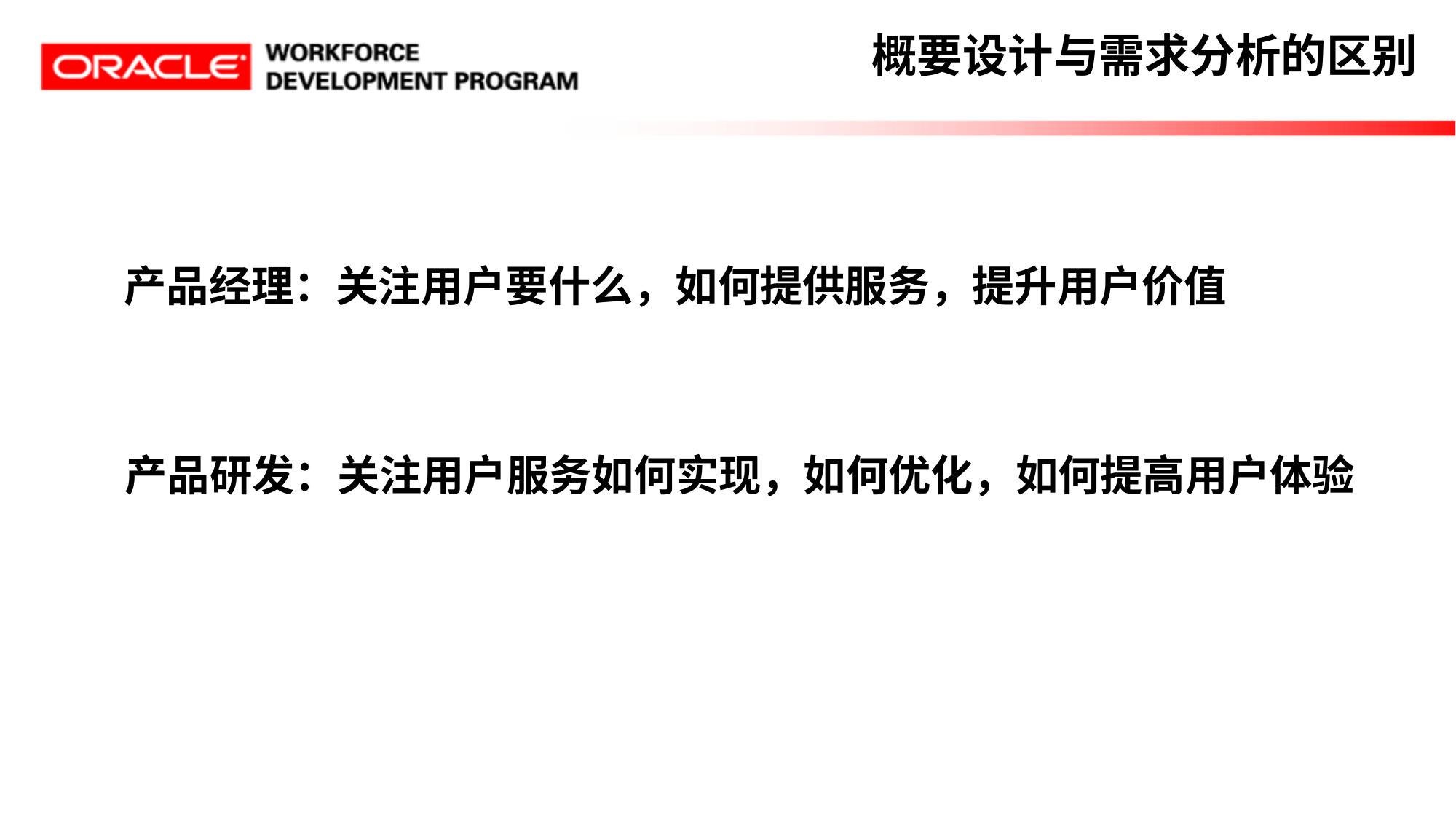

# 概要设计与需求分析的区别
产品经理：关注用户要什么，如何提供服务，提升用户价值
产品研发：关注用户服务如何实现，如何优化，如何提高用户体验